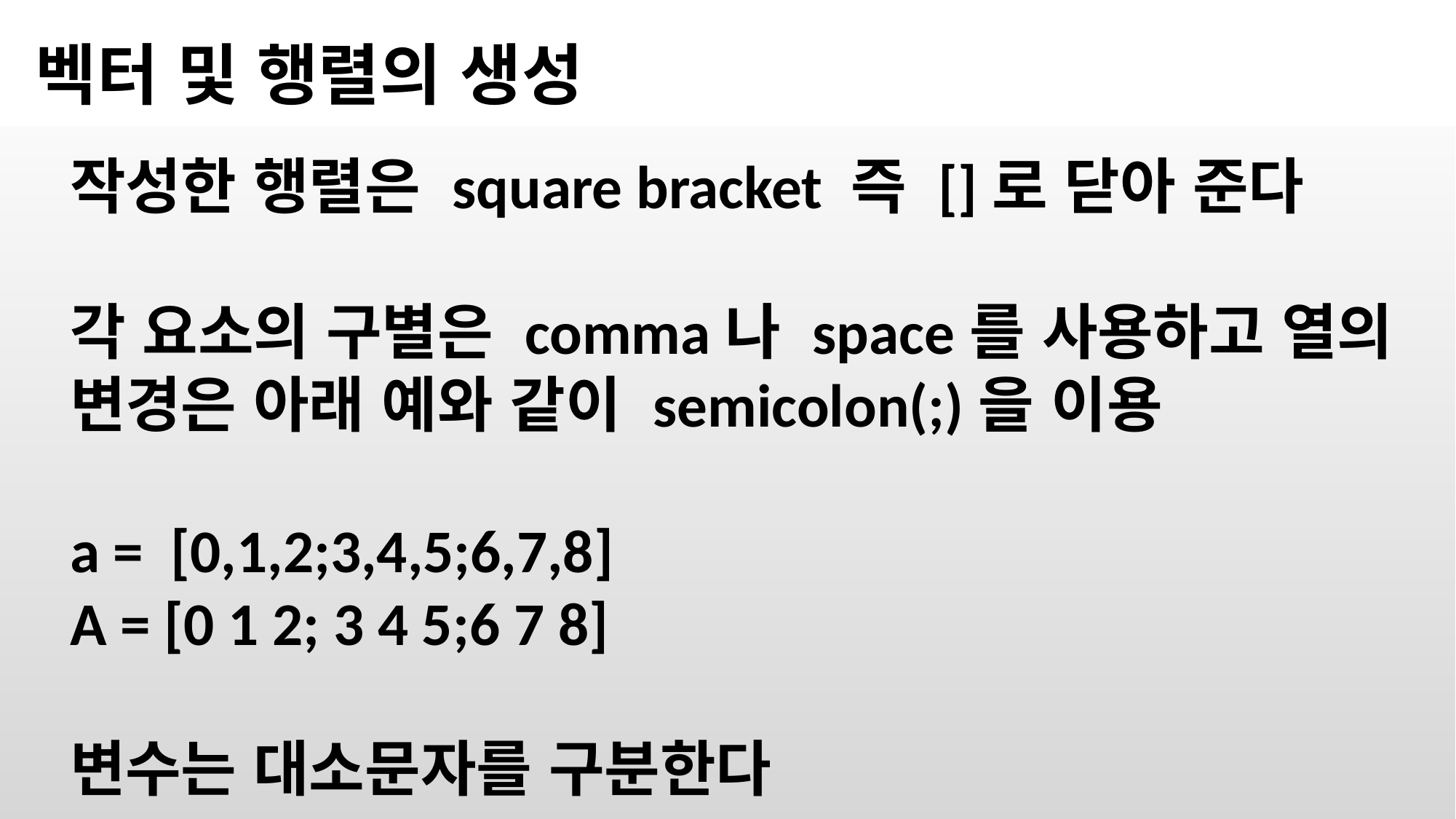

벡터 및 행렬의 생성
작성한 행렬은 square bracket 즉 []로 닫아 준다

각 요소의 구별은 comma나 space를 사용하고 열의 변경은 아래 예와 같이 semicolon(;)을 이용

a =  [0,1,2;3,4,5;6,7,8]
A = [0 1 2; 3 4 5;6 7 8]

변수는 대소문자를 구분한다